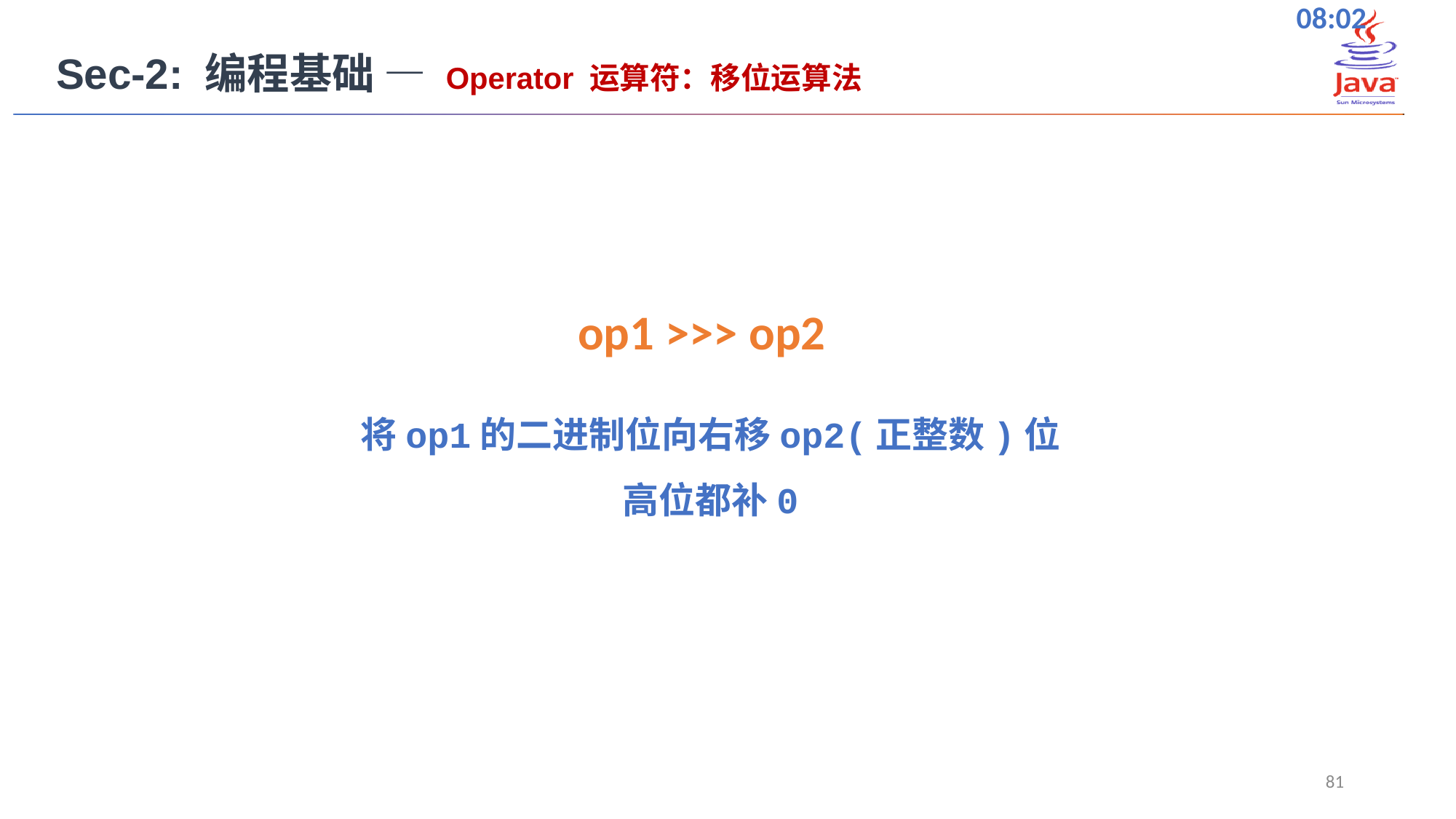

Sec-2: 编程基础 — Operator 运算符：移位运算法
op1 >>> op2
将op1的二进制位向右移op2(正整数)位
高位都补0
81